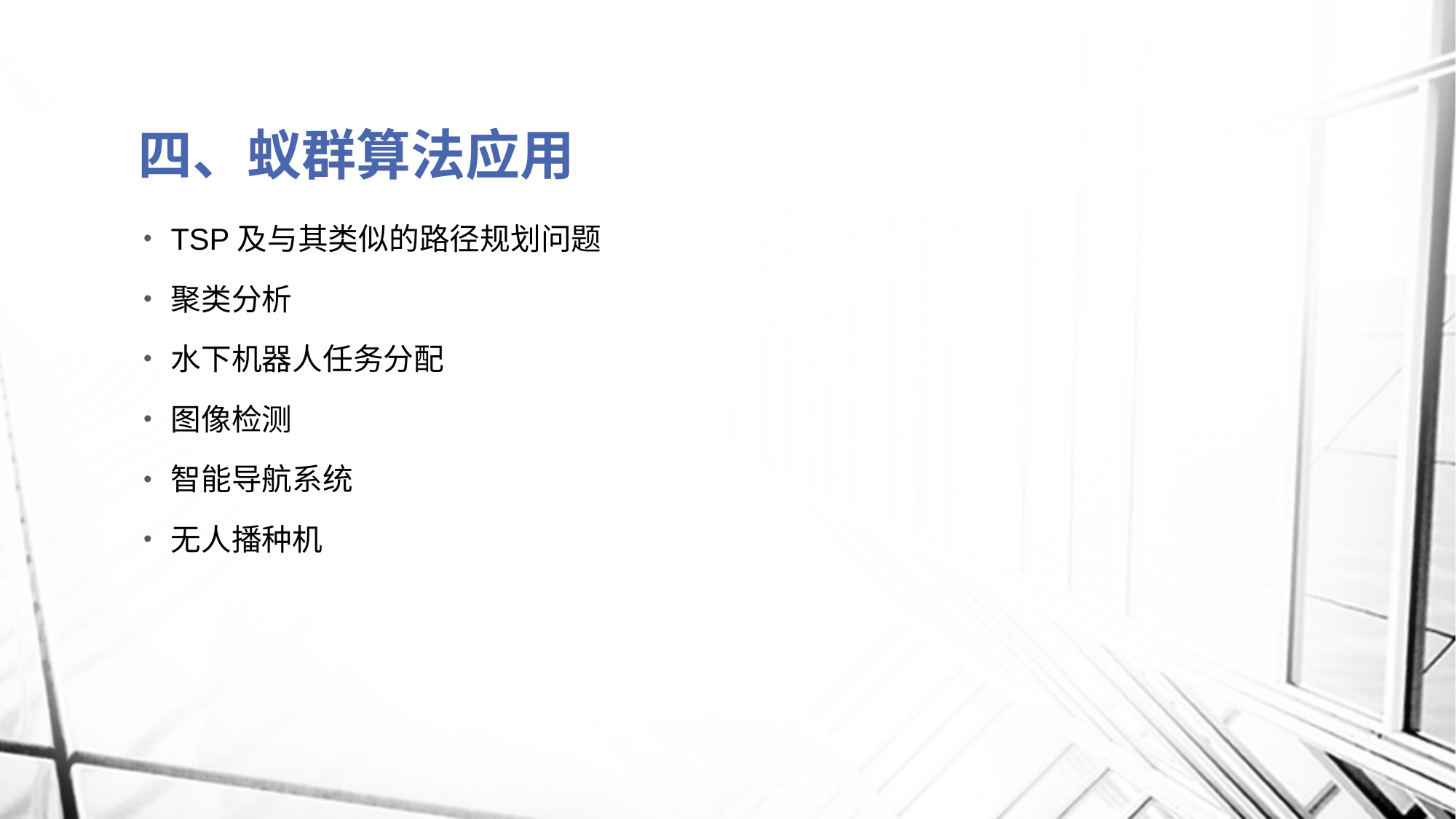

# 四、蚁群算法应用
TSP及与其类似的路径规划问题
聚类分析
水下机器人任务分配
图像检测
智能导航系统
无人播种机